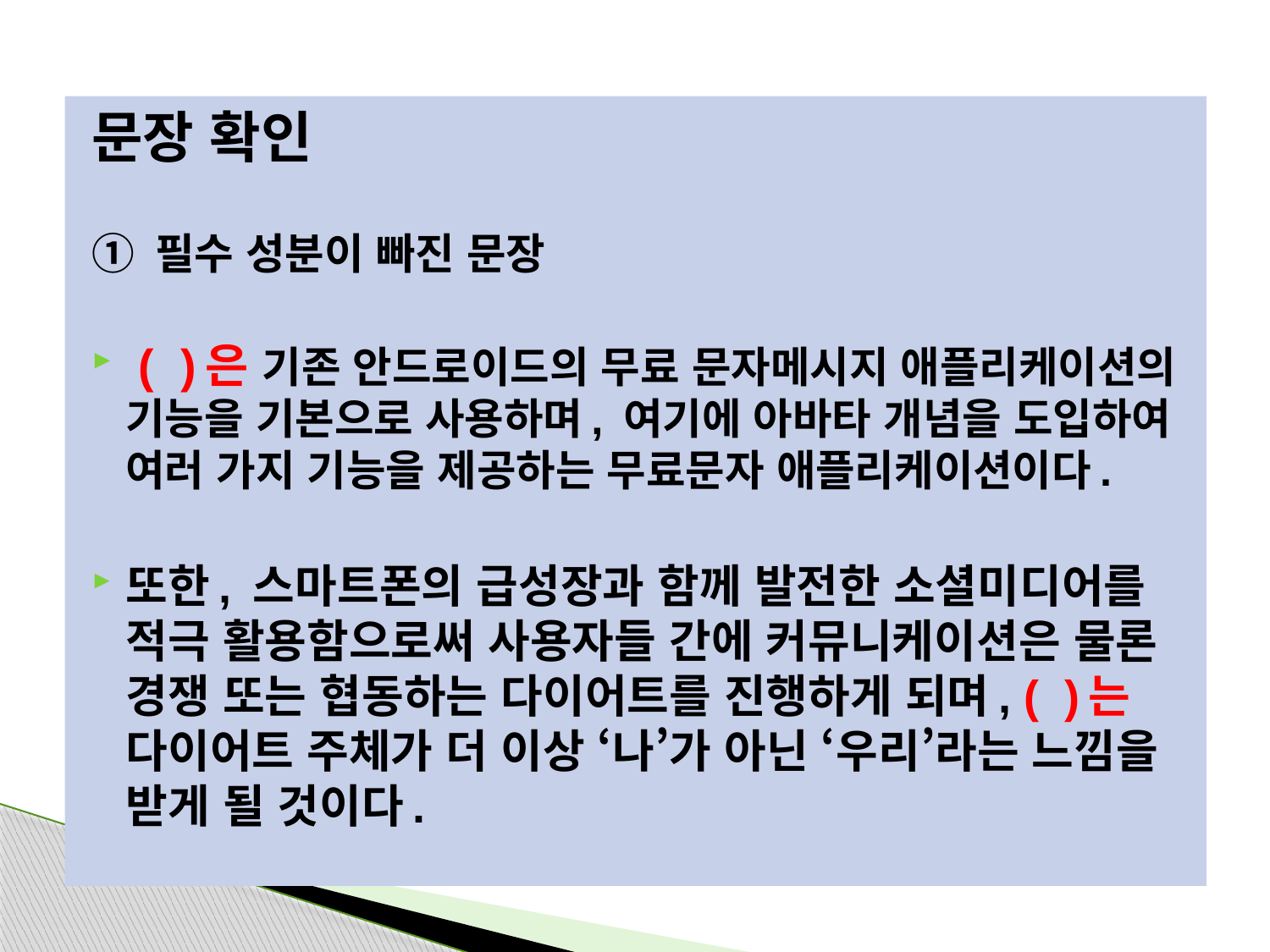

#
문장 확인

① 필수 성분이 빠진 문장

 (  )은 기존 안드로이드의 무료 문자메시지 애플리케이션의 기능을 기본으로 사용하며, 여기에 아바타 개념을 도입하여 여러 가지 기능을 제공하는 무료문자 애플리케이션이다.

또한, 스마트폰의 급성장과 함께 발전한 소셜미디어를 적극 활용함으로써 사용자들 간에 커뮤니케이션은 물론 경쟁 또는 협동하는 다이어트를 진행하게 되며, (  )는 다이어트 주체가 더 이상 ‘나’가 아닌 ‘우리’라는 느낌을 받게 될 것이다.